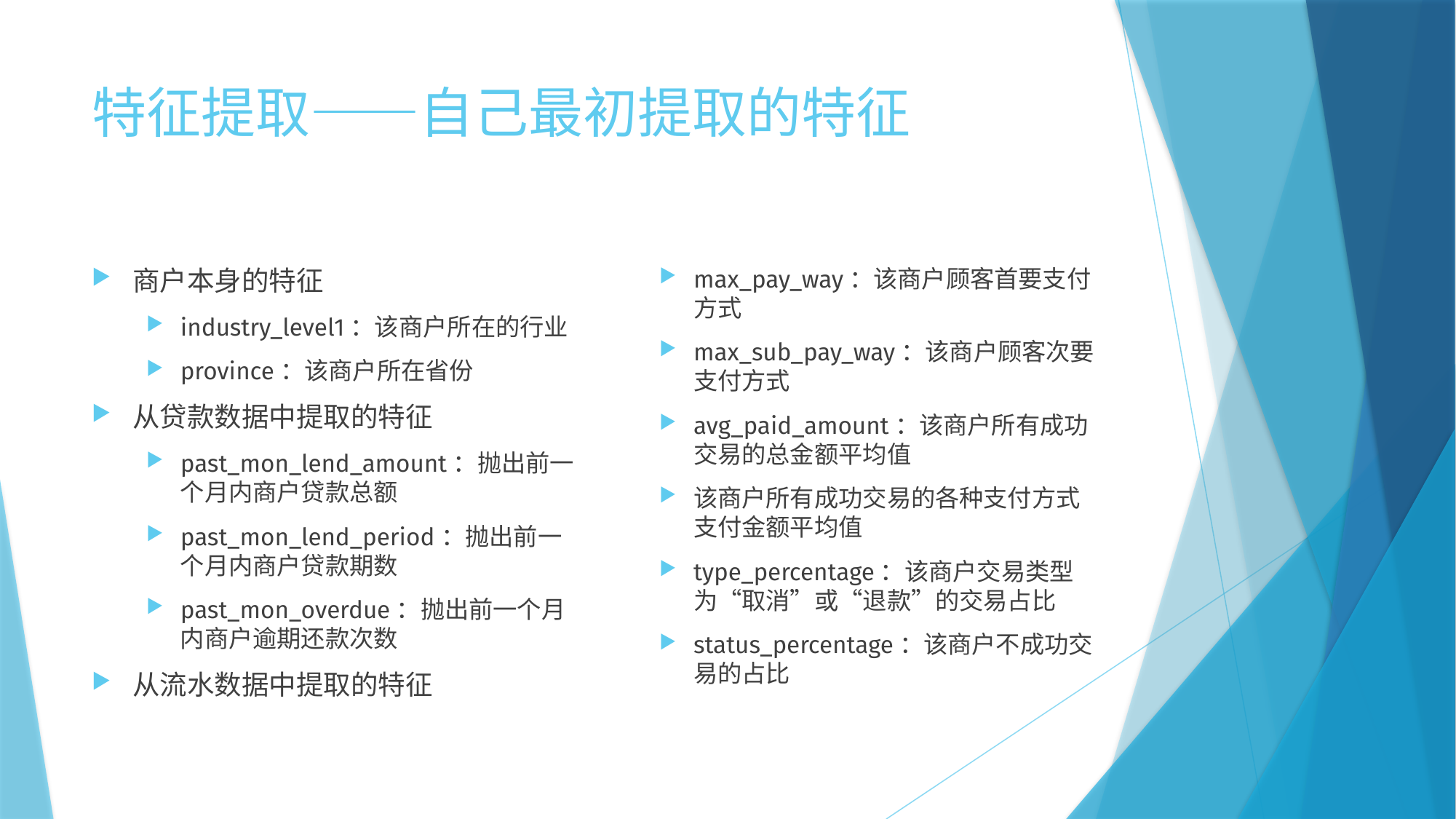

# 特征提取——自己最初提取的特征
max_pay_way：该商户顾客首要支付方式
max_sub_pay_way：该商户顾客次要支付方式
avg_paid_amount：该商户所有成功交易的总金额平均值
该商户所有成功交易的各种支付方式支付金额平均值
type_percentage：该商户交易类型为“取消”或“退款”的交易占比
status_percentage：该商户不成功交易的占比
商户本身的特征
industry_level1：该商户所在的行业
province：该商户所在省份
从贷款数据中提取的特征
past_mon_lend_amount：抛出前一个月内商户贷款总额
past_mon_lend_period：抛出前一个月内商户贷款期数
past_mon_overdue：抛出前一个月内商户逾期还款次数
从流水数据中提取的特征